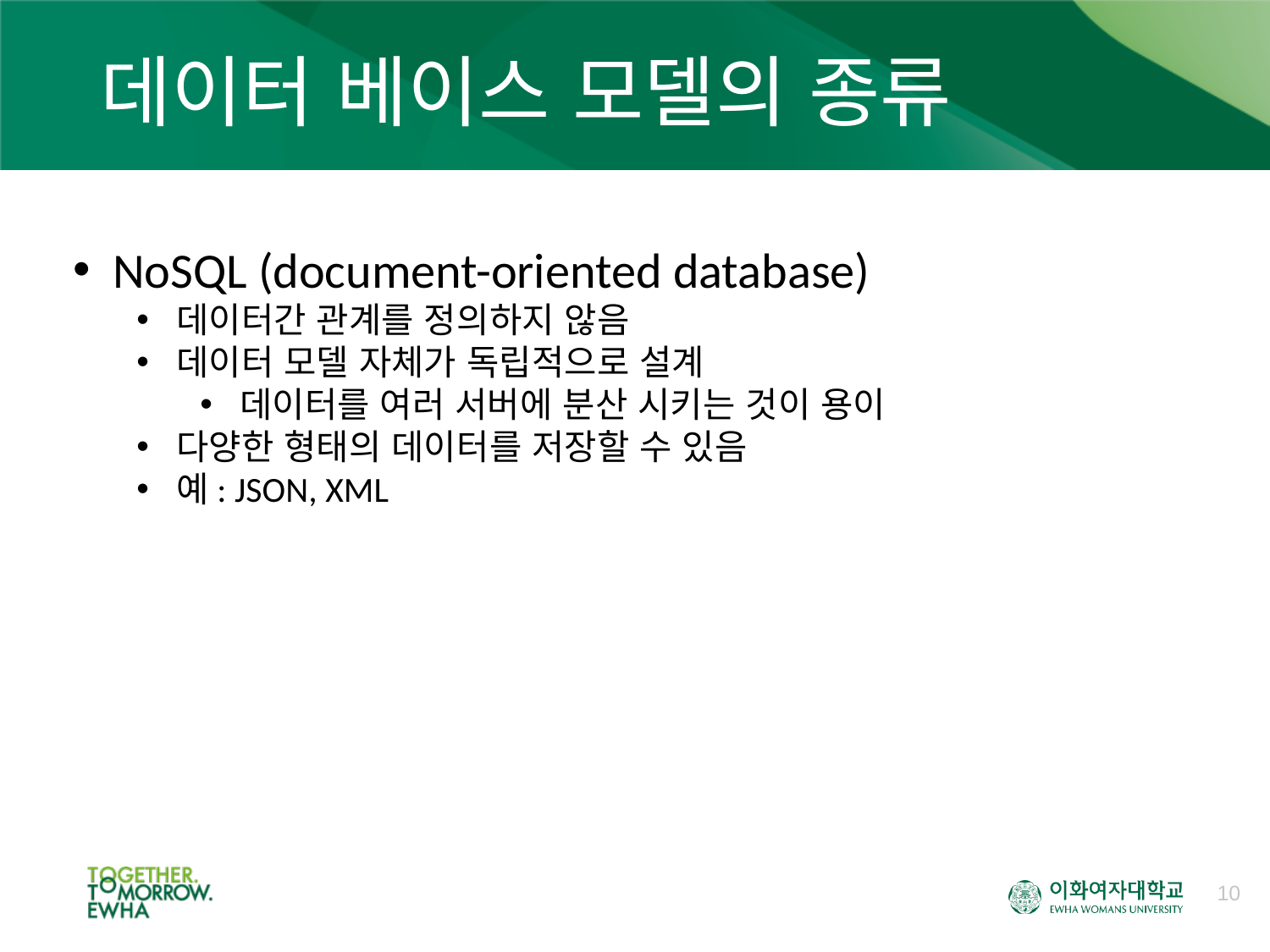

# 데이터 베이스 모델의 종류
NoSQL (document-oriented database)
데이터간 관계를 정의하지 않음
데이터 모델 자체가 독립적으로 설계
데이터를 여러 서버에 분산 시키는 것이 용이
다양한 형태의 데이터를 저장할 수 있음
예: JSON, XML

10